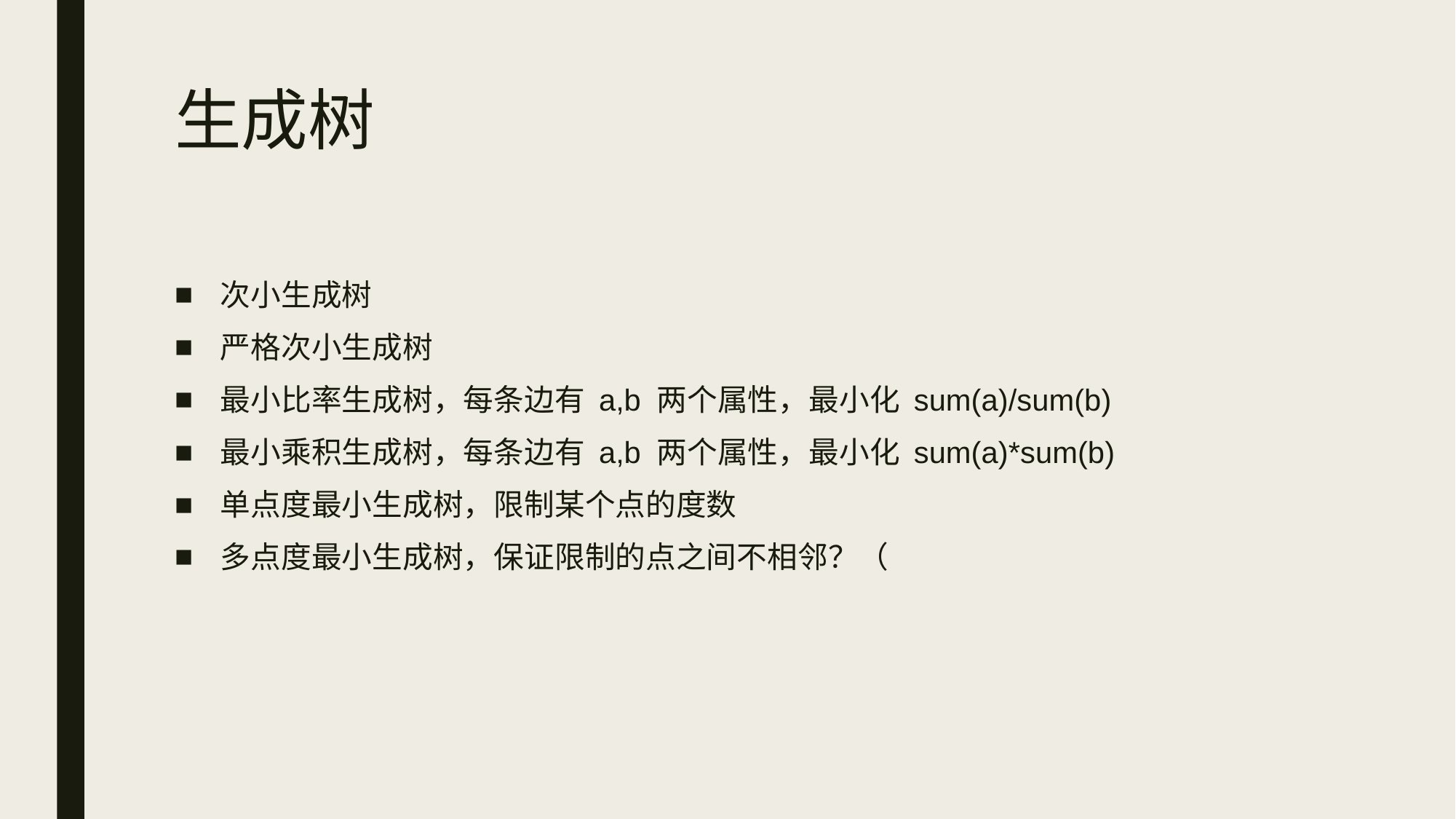

# 生成树
次小生成树
严格次小生成树
最小比率生成树，每条边有 a,b 两个属性，最小化 sum(a)/sum(b)
最小乘积生成树，每条边有 a,b 两个属性，最小化 sum(a)*sum(b)
单点度最小生成树，限制某个点的度数
多点度最小生成树，保证限制的点之间不相邻？（